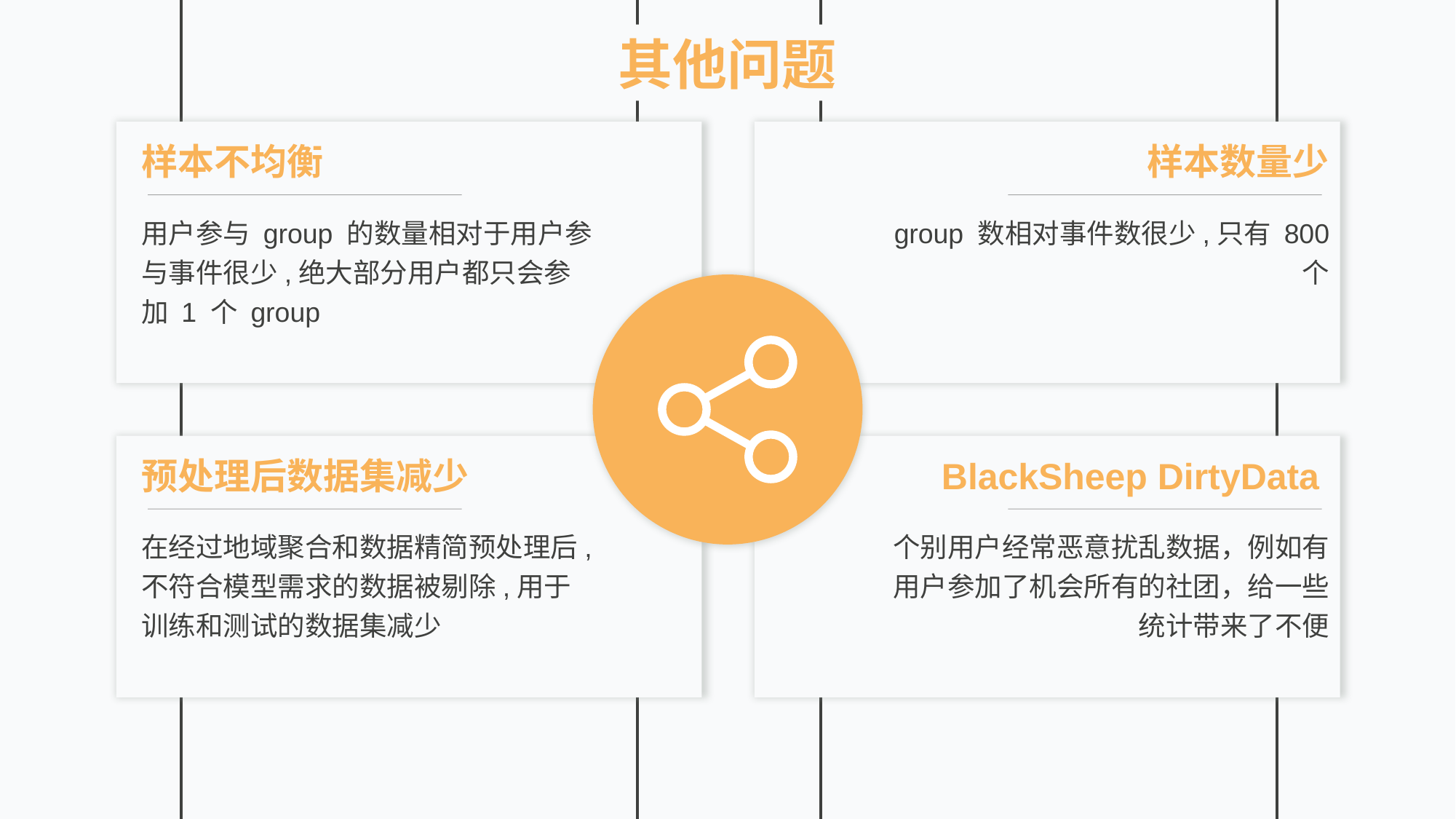

其他问题

样本不均衡
样本数量少
用户参与 group 的数量相对于用户参与事件很少,绝大部分用户都只会参加 1 个 group
group 数相对事件数很少,只有 800 个

预处理后数据集减少
BlackSheep DirtyData
在经过地域聚合和数据精简预处理后,不符合模型需求的数据被剔除,用于训练和测试的数据集减少
个别用户经常恶意扰乱数据，例如有用户参加了机会所有的社团，给一些统计带来了不便